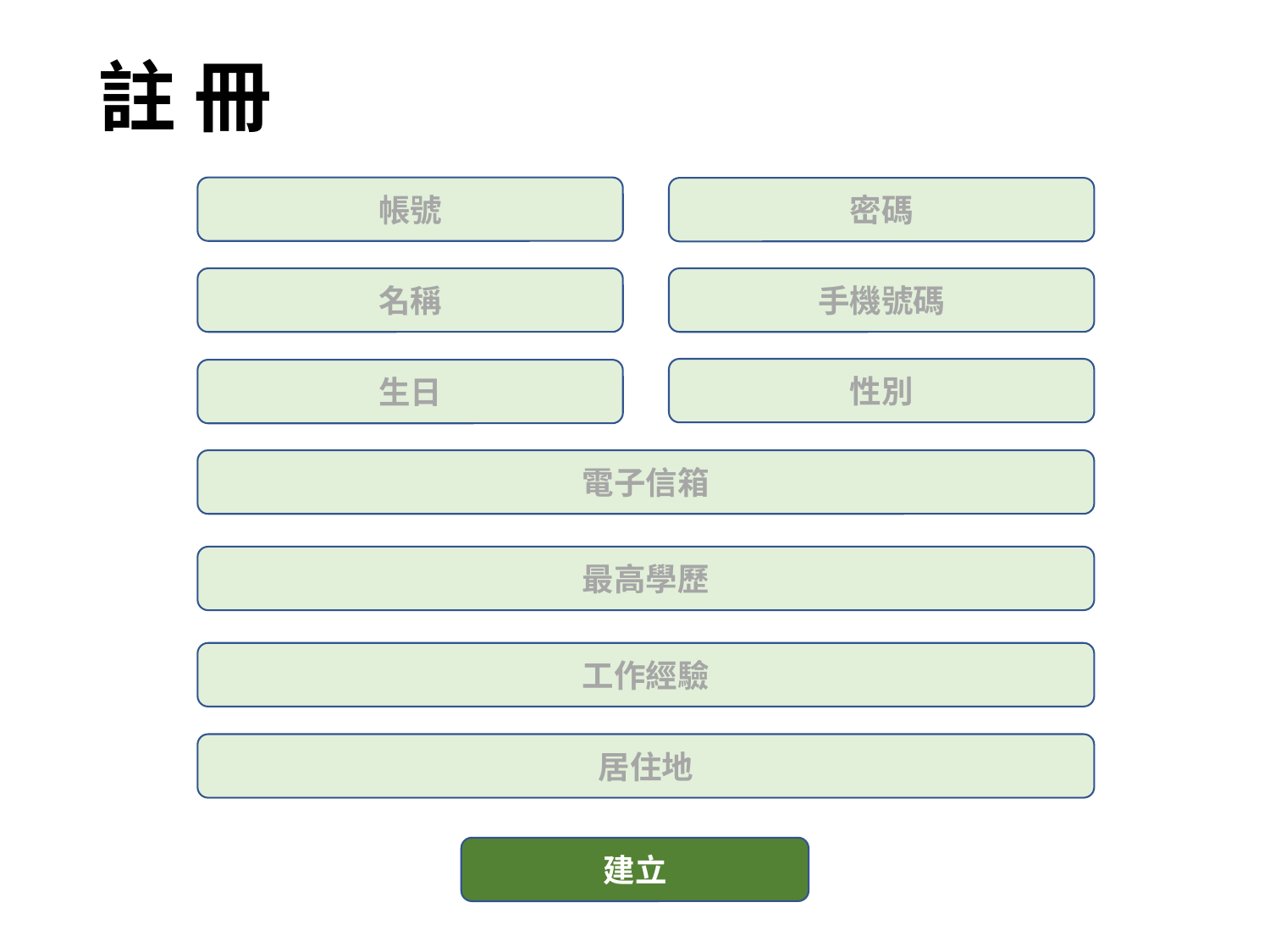

註 冊
帳號
密碼
名稱
手機號碼
性別
生日
電子信箱
最高學歷
工作經驗
居住地
建立